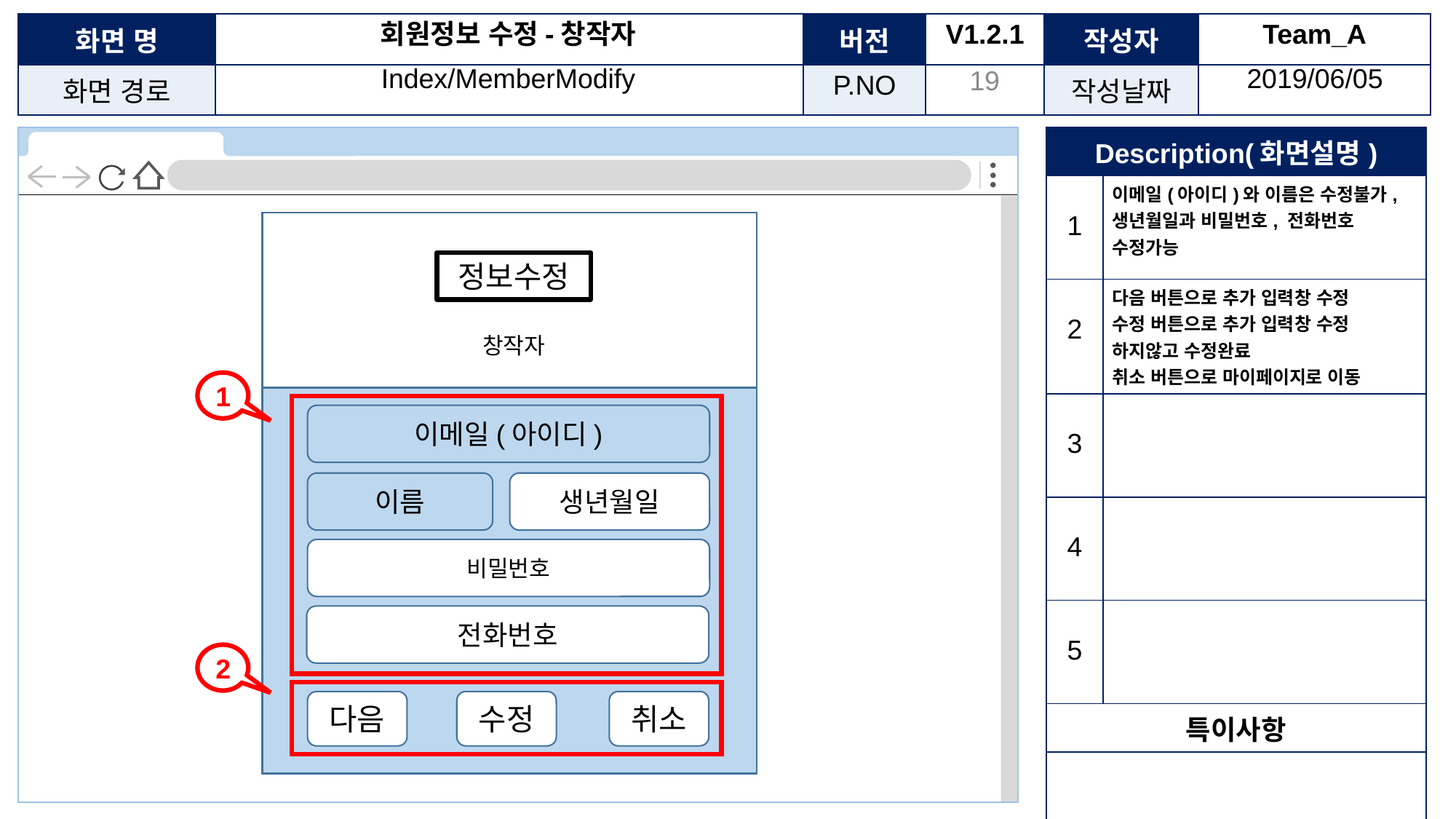

회원정보 수정-창작자

19
Index/MemberModify
2019/06/05
| Description(화면설명) |  |
| --- | --- |
| 1 | 이메일(아이디)와 이름은 수정불가, 생년월일과 비밀번호, 전화번호 수정가능 |
| 2 | 다음 버튼으로 추가 입력창 수정 수정 버튼으로 추가 입력창 수정 하지않고 수정완료 취소 버튼으로 마이페이지로 이동 |
| 3 |  |
| 4 |  |
| 5 |  |
| 특이사항 |  |
|  |  |

정보수정
창작자
1

이메일(아이디)
이름
생년월일
비밀번호
전화번호
2

다음
수정
취소